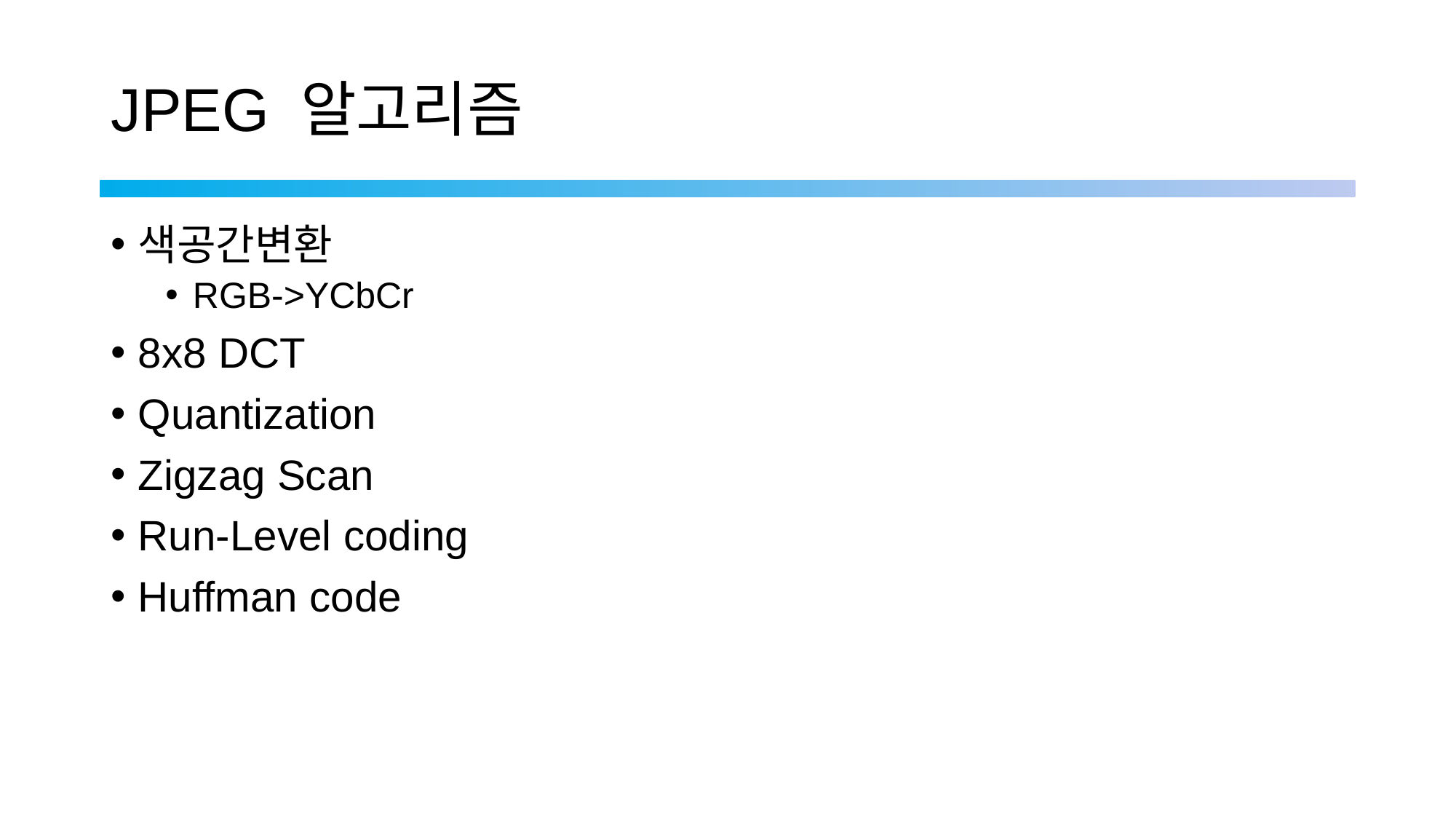

# JPEG 알고리즘
색공간변환
RGB->YCbCr
8x8 DCT
Quantization
Zigzag Scan
Run-Level coding
Huffman code